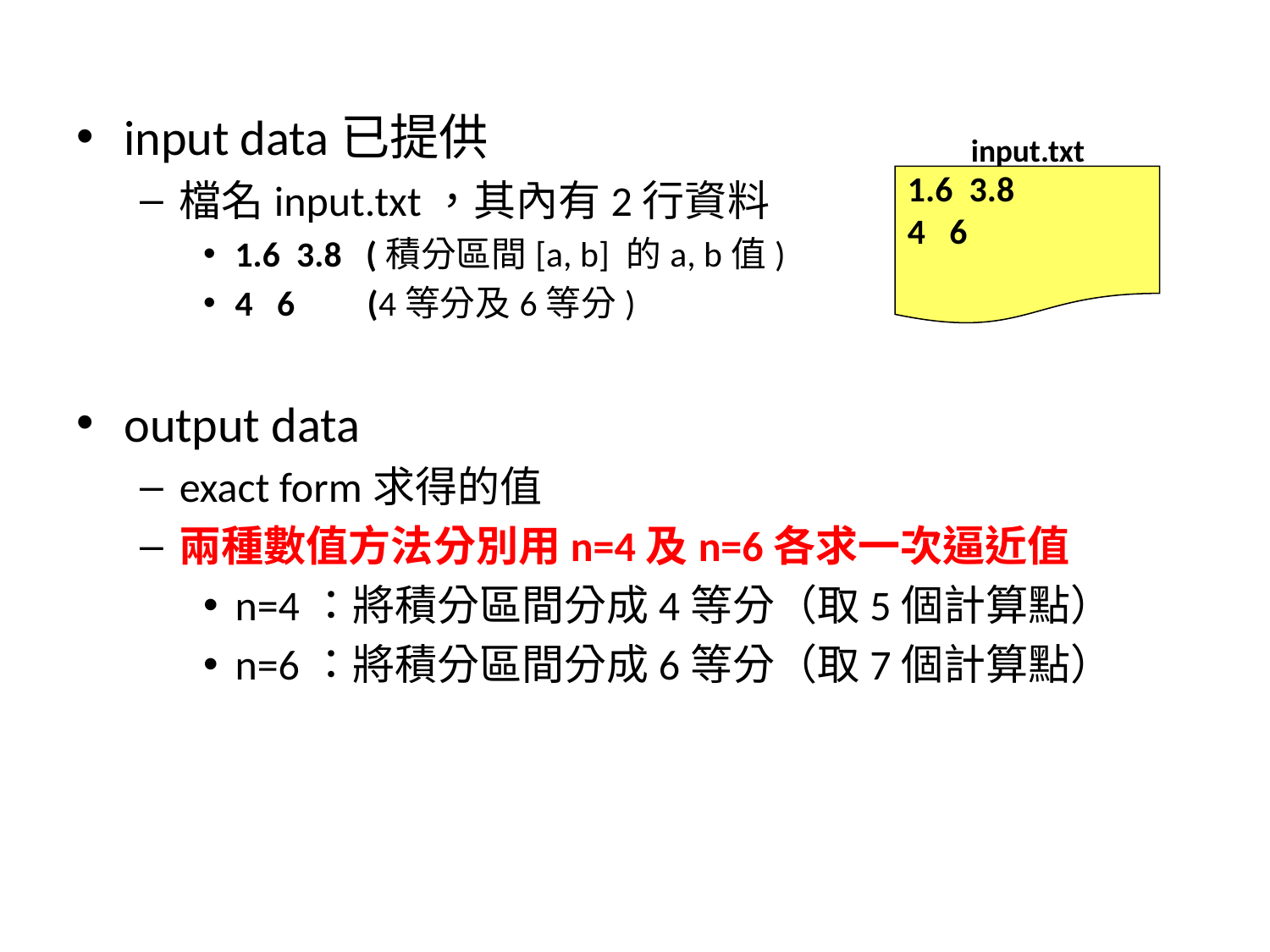

input data已提供
檔名input.txt，其內有2行資料
1.6  3.8   (積分區間[a, b] 的a, b值)
4   6         (4等分及6等分)

output data
exact form求得的值
兩種數值方法分別用n=4及n=6各求一次逼近值
n=4：將積分區間分成4等分（取5個計算點）
n=6：將積分區間分成6等分（取7個計算點）
input.txt
1.6  3.8
4   6